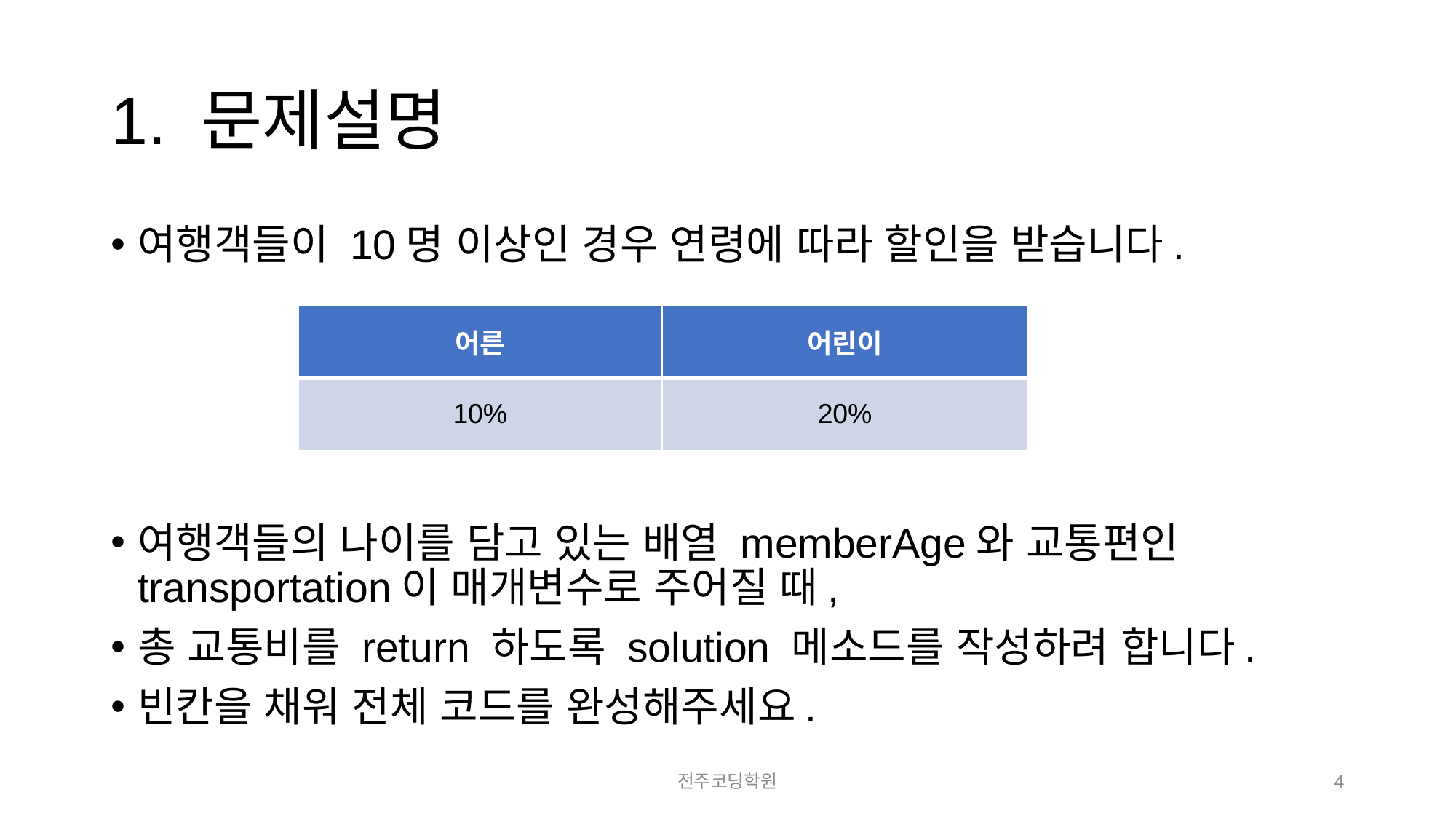

# 1. 문제설명
여행객들이 10명 이상인 경우 연령에 따라 할인을 받습니다.

여행객들의 나이를 담고 있는 배열 memberAge와 교통편인 transportation이 매개변수로 주어질 때,
총 교통비를 return 하도록 solution 메소드를 작성하려 합니다.
빈칸을 채워 전체 코드를 완성해주세요.
| 어른 | 어린이 |
| --- | --- |
| 10% | 20% |
전주코딩학원
4